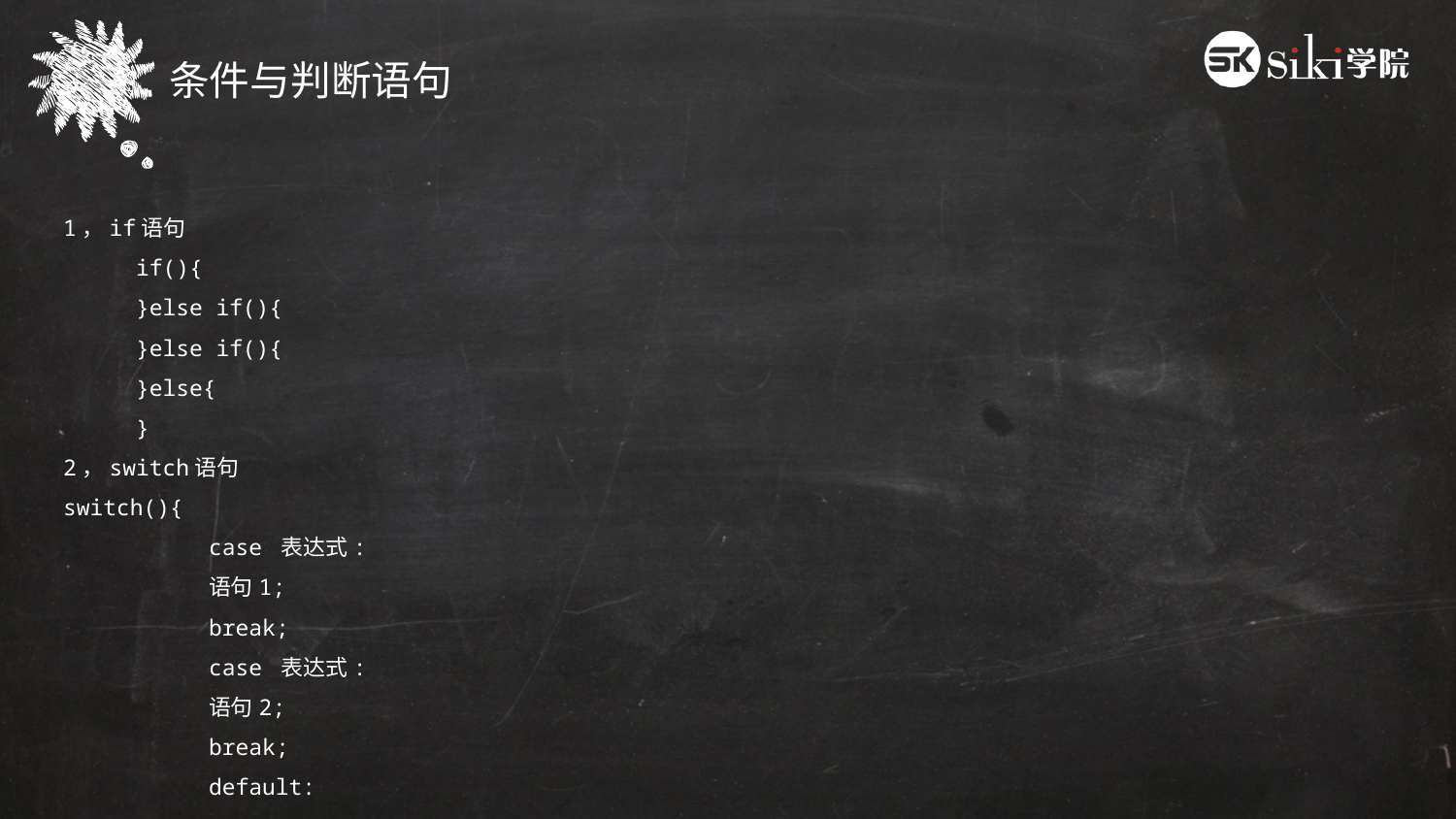

条件与判断语句
1，if语句
if(){
}else if(){
}else if(){
}else{
}
2，switch语句
switch(){
	case 表达式:
	语句1;
	break;
	case 表达式:
	语句2;
	break;
	default:
}